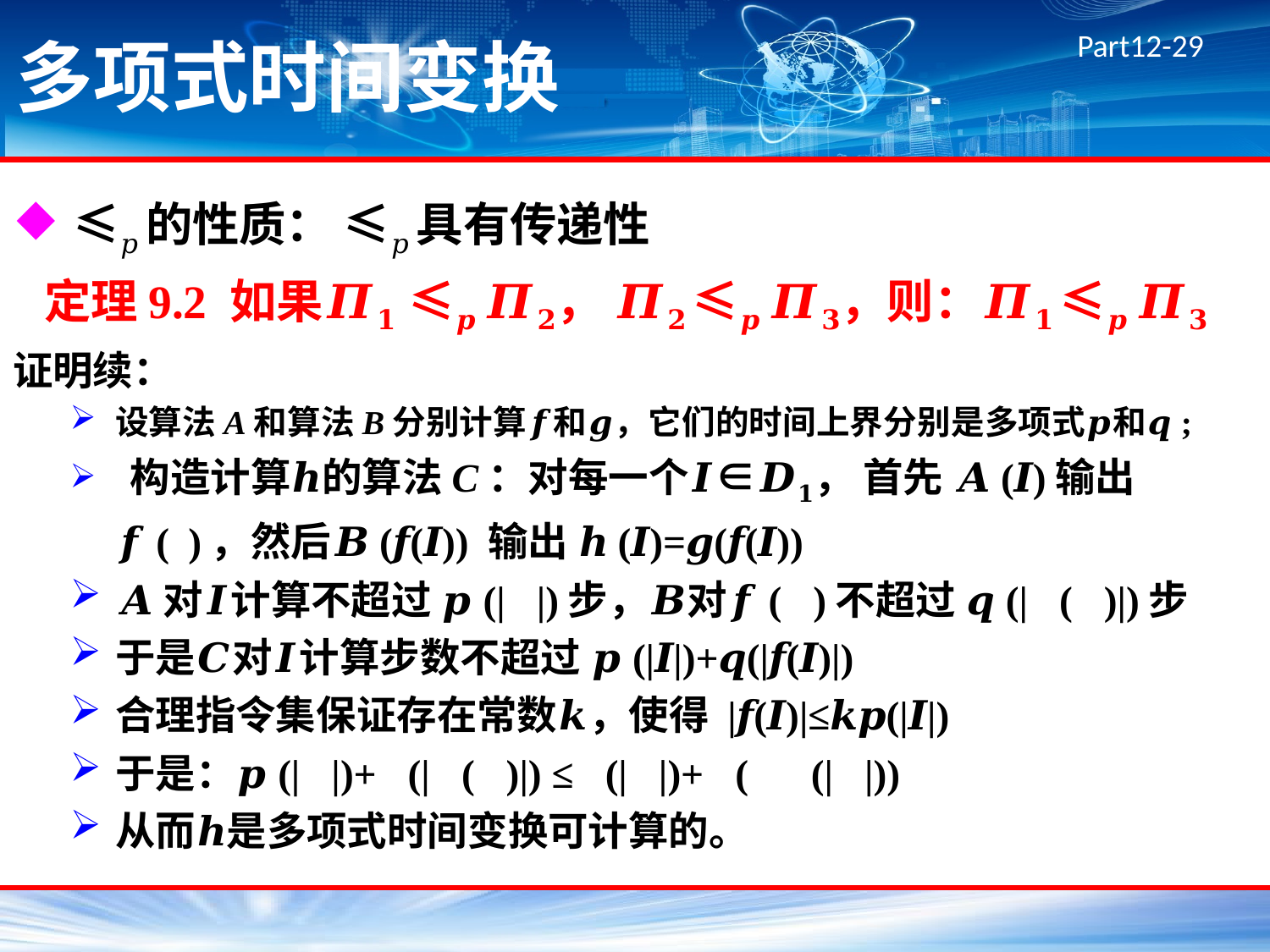

# 多项式时间变换
≤𝑝的性质： ≤𝑝 具有传递性
  定理9.2 如果𝜫𝟏  ≤𝒑 𝜫𝟐， 𝜫𝟐 ≤𝒑 𝜫𝟑，则：𝜫𝟏 ≤𝒑 𝜫𝟑
证明续：
设算法A和算法B分别计算𝒇和𝒈，它们的时间上界分别是多项式𝒑和𝒒;
 构造计算𝒉的算法C：对每一个𝑰∈𝑫𝟏， 首先 𝑨(𝑰)输出𝒇(𝑰)，然后𝑩(𝒇(𝑰)) 输出 𝒉(𝑰)=𝒈(𝒇(𝑰))
𝑨对𝑰计算不超过 𝒑(|𝑰|)步，𝑩对𝒇(𝑰)不超过 𝒒(|𝒇(𝑰)|)步
于是𝑪对𝑰计算步数不超过 𝒑(|𝑰|)+𝒒(|𝒇(𝑰)|)
合理指令集保证存在常数𝒌，使得 |𝒇(𝑰)|≤𝒌𝒑(|𝑰|)
于是：𝒑(|𝑰|)+𝒒(|𝒇(𝑰)|) ≤𝒑(|𝑰|)+𝒒(𝒌𝒑(|𝑰|))
从而𝒉是多项式时间变换可计算的。